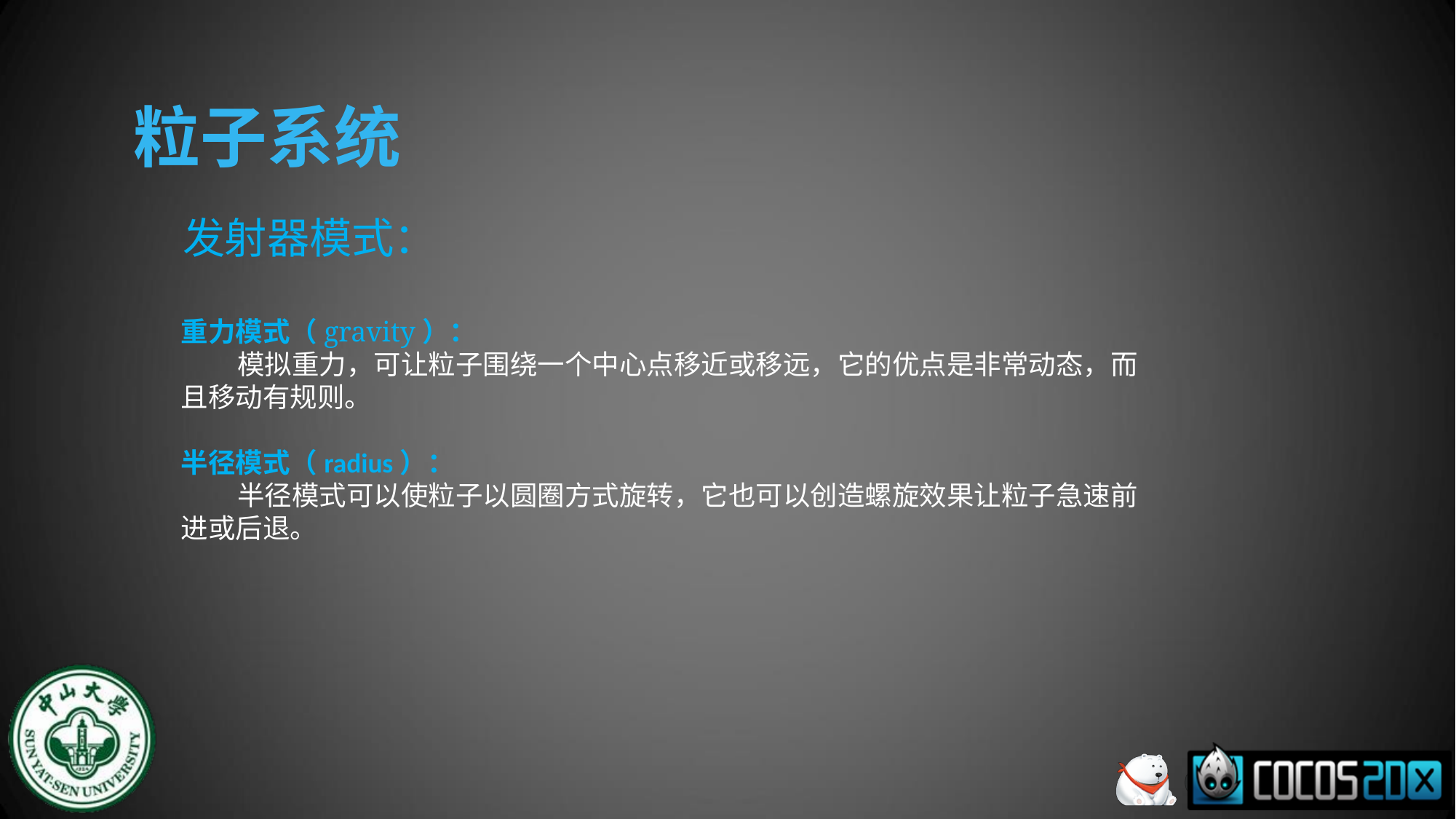

# 粒子系统
发射器模式：

重力模式（gravity）：
        模拟重力，可让粒子围绕一个中心点移近或移远，它的优点是非常动态，而且移动有规则。

半径模式（radius）：
        半径模式可以使粒子以圆圈方式旋转，它也可以创造螺旋效果让粒子急速前进或后退。